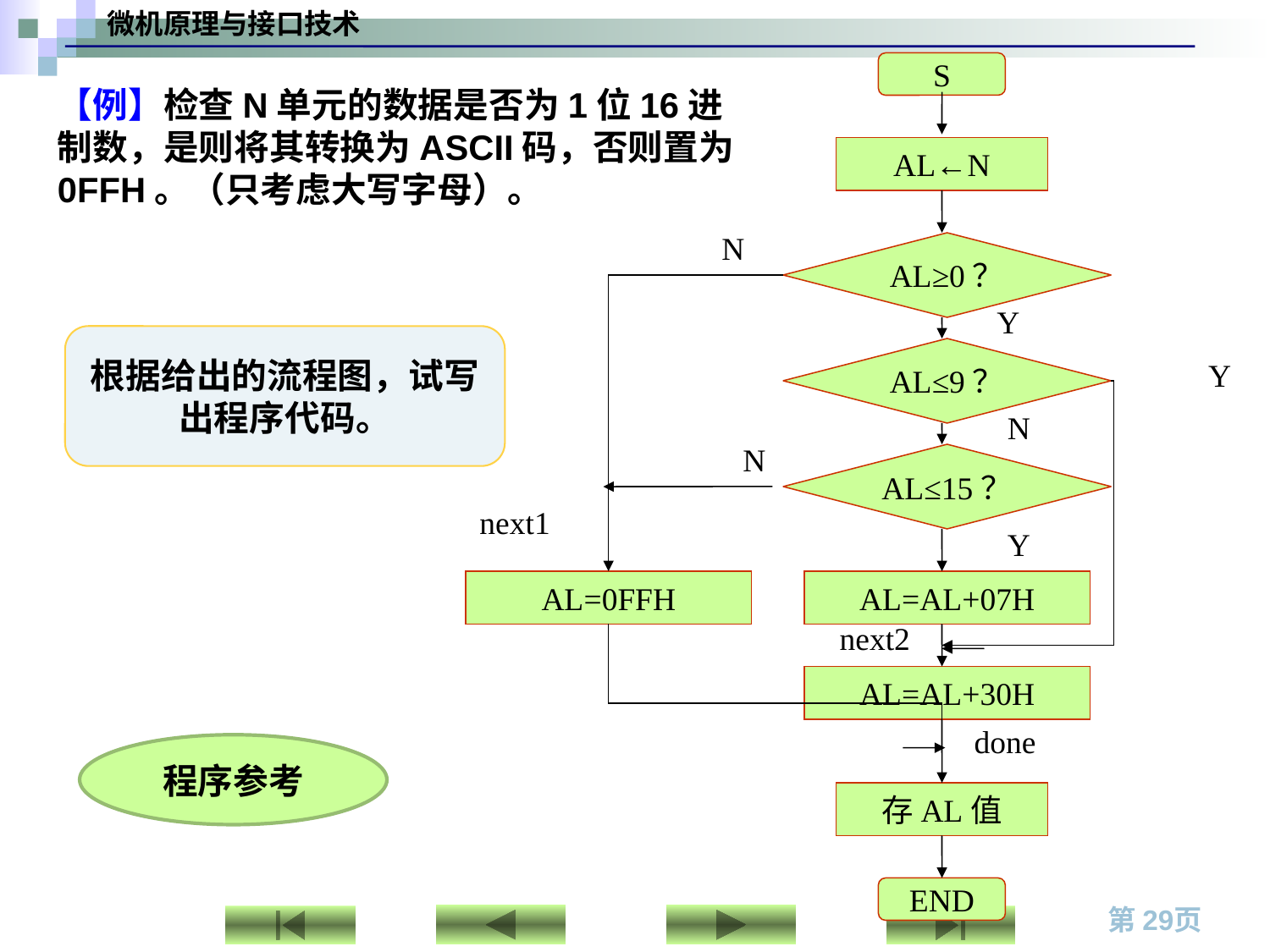

S

AL←N

N
AL≥0？
Y

AL≤9？
Y
N

N
AL≤15？

Y

AL=0FFH
AL=AL+07H

AL=AL+30H

存AL值

END
【例】检查N单元的数据是否为1位16进制数，是则将其转换为ASCII码，否则置为0FFH。（只考虑大写字母）。
根据给出的流程图，试写出程序代码。
next1
next2
done
程序参考